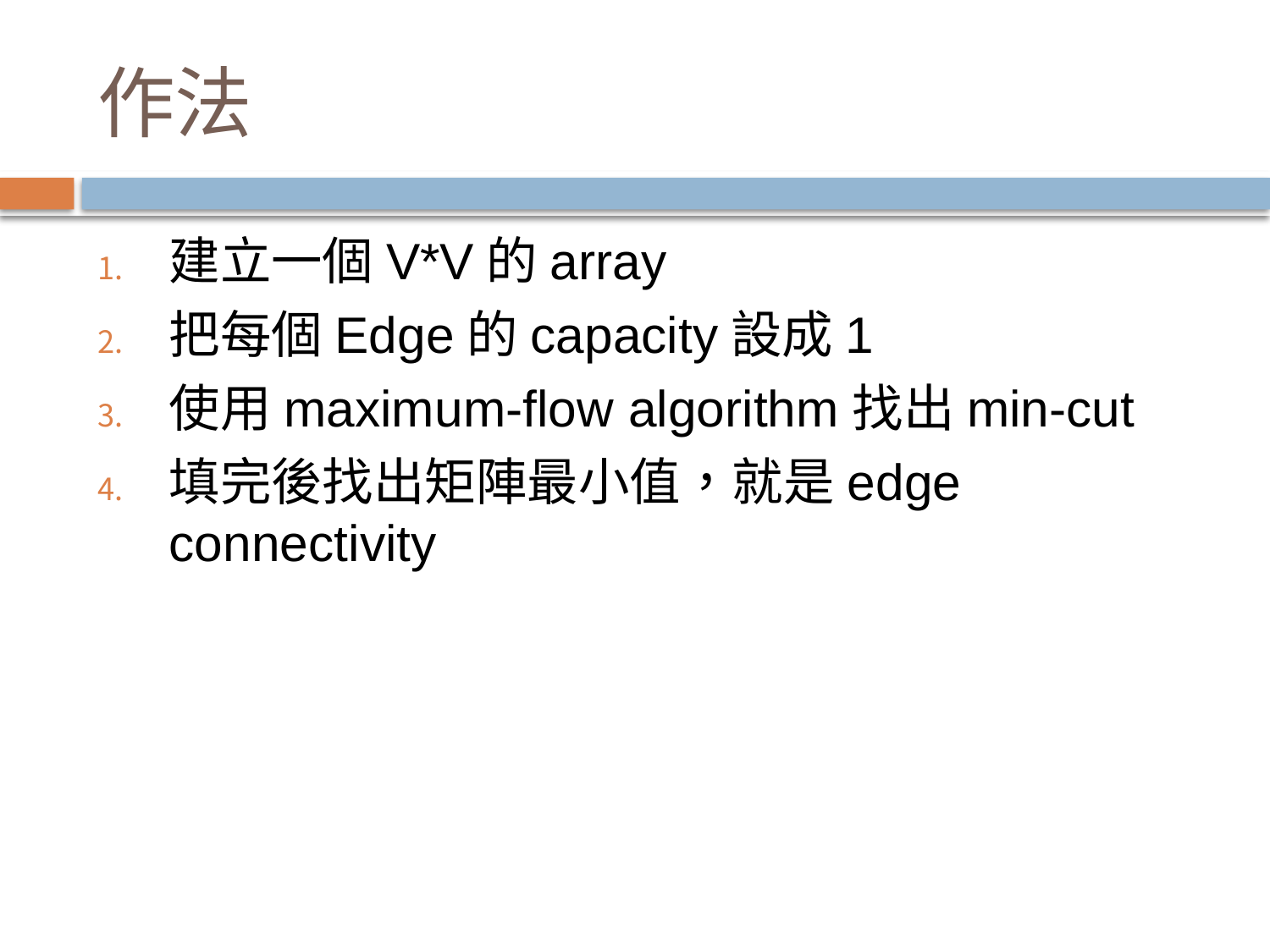

# 作法
建立一個V*V的array
把每個Edge的capacity設成1
使用maximum-flow algorithm找出min-cut
填完後找出矩陣最小值，就是edge connectivity